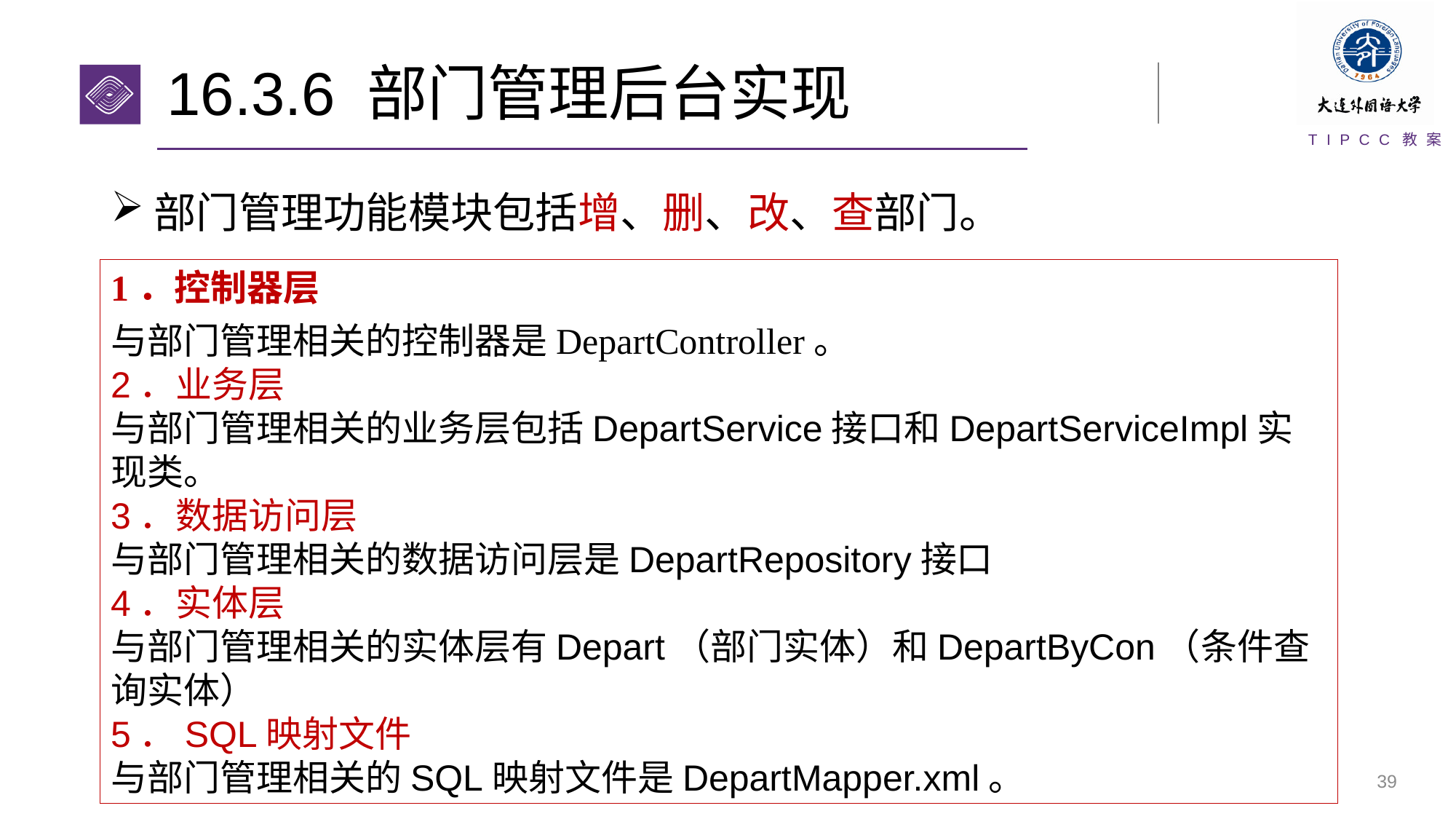

# 16.3.6 部门管理后台实现
部门管理功能模块包括增、删、改、查部门。
1．控制器层
与部门管理相关的控制器是DepartController。
2．业务层
与部门管理相关的业务层包括DepartService接口和DepartServiceImpl实现类。
3．数据访问层
与部门管理相关的数据访问层是DepartRepository接口
4．实体层
与部门管理相关的实体层有Depart（部门实体）和DepartByCon（条件查询实体）
5．SQL映射文件
与部门管理相关的SQL映射文件是DepartMapper.xml。
39